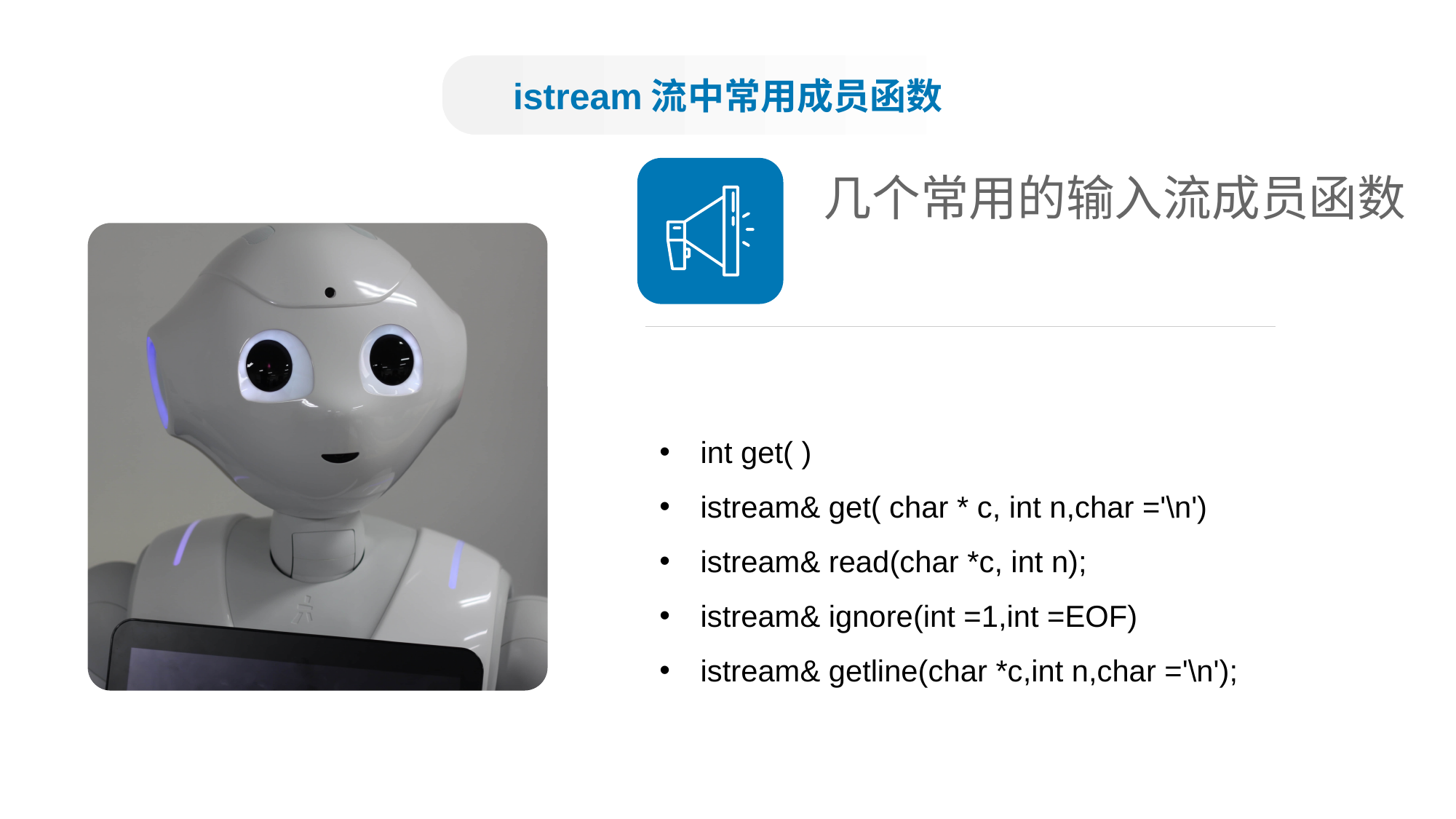

istream流中常用成员函数

几个常用的输入流成员函数

int get( )
istream& get( char * c, int n,char ='\n')
istream& read(char *c, int n);
istream& ignore(int =1,int =EOF)
istream& getline(char *c,int n,char ='\n');